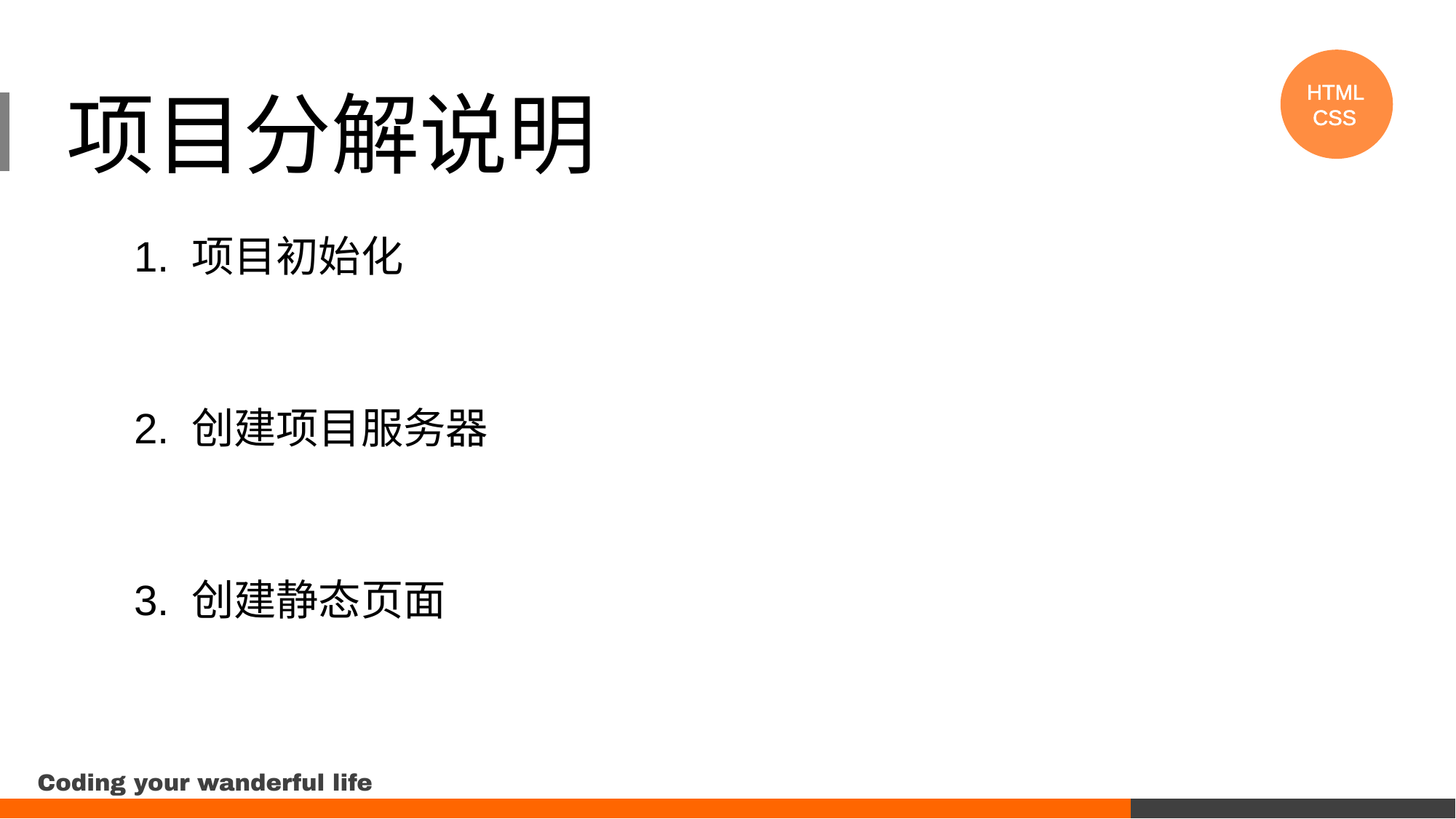

# 项目分解说明

 HTML
  CSS

1. 项目初始化
2. 创建项目服务器
3. 创建静态页面

Coding your wanderful life